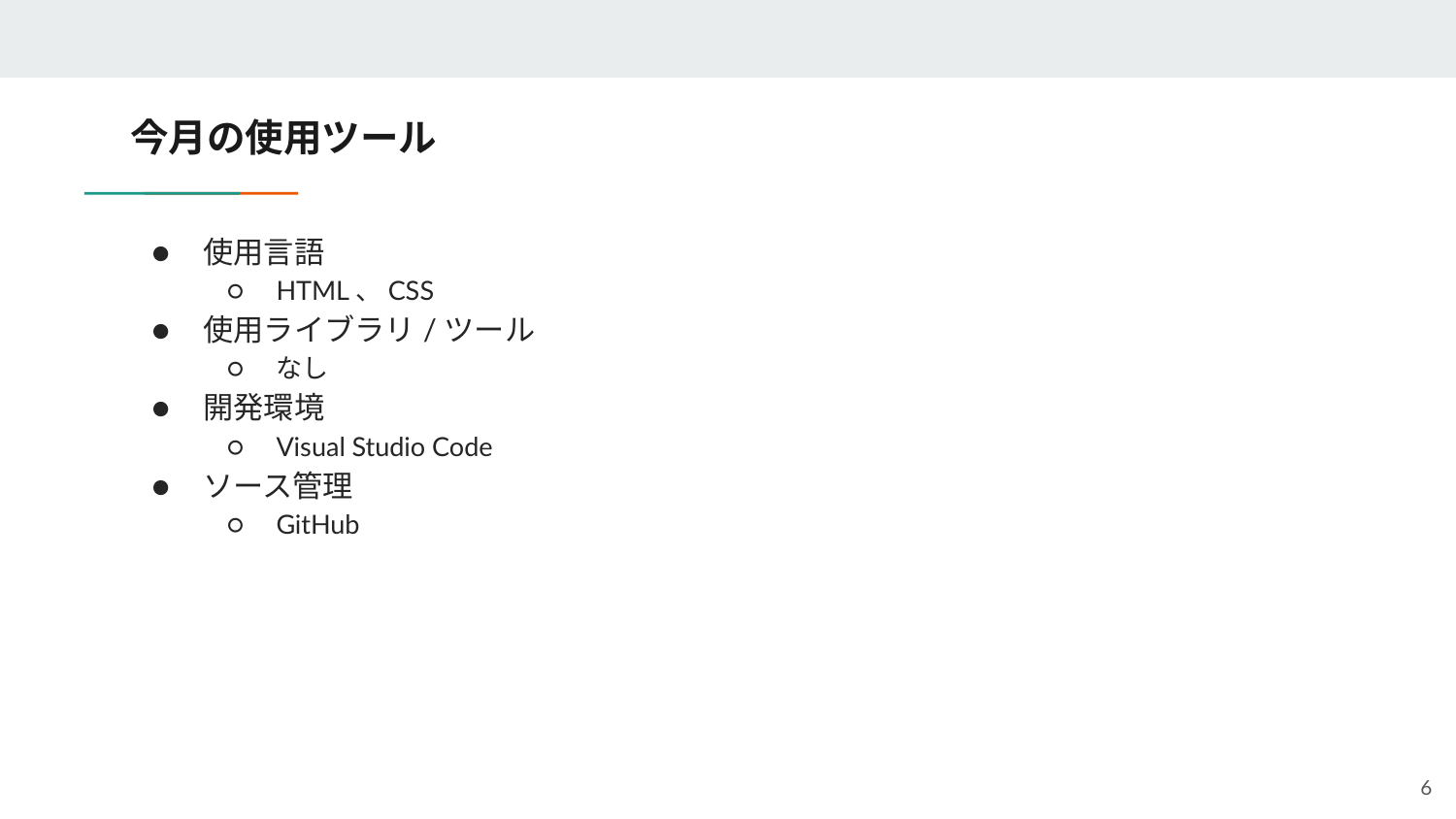

# 今月の使用ツール
使用言語
HTML、CSS
使用ライブラリ/ツール
なし
開発環境
Visual Studio Code
ソース管理
GitHub
6